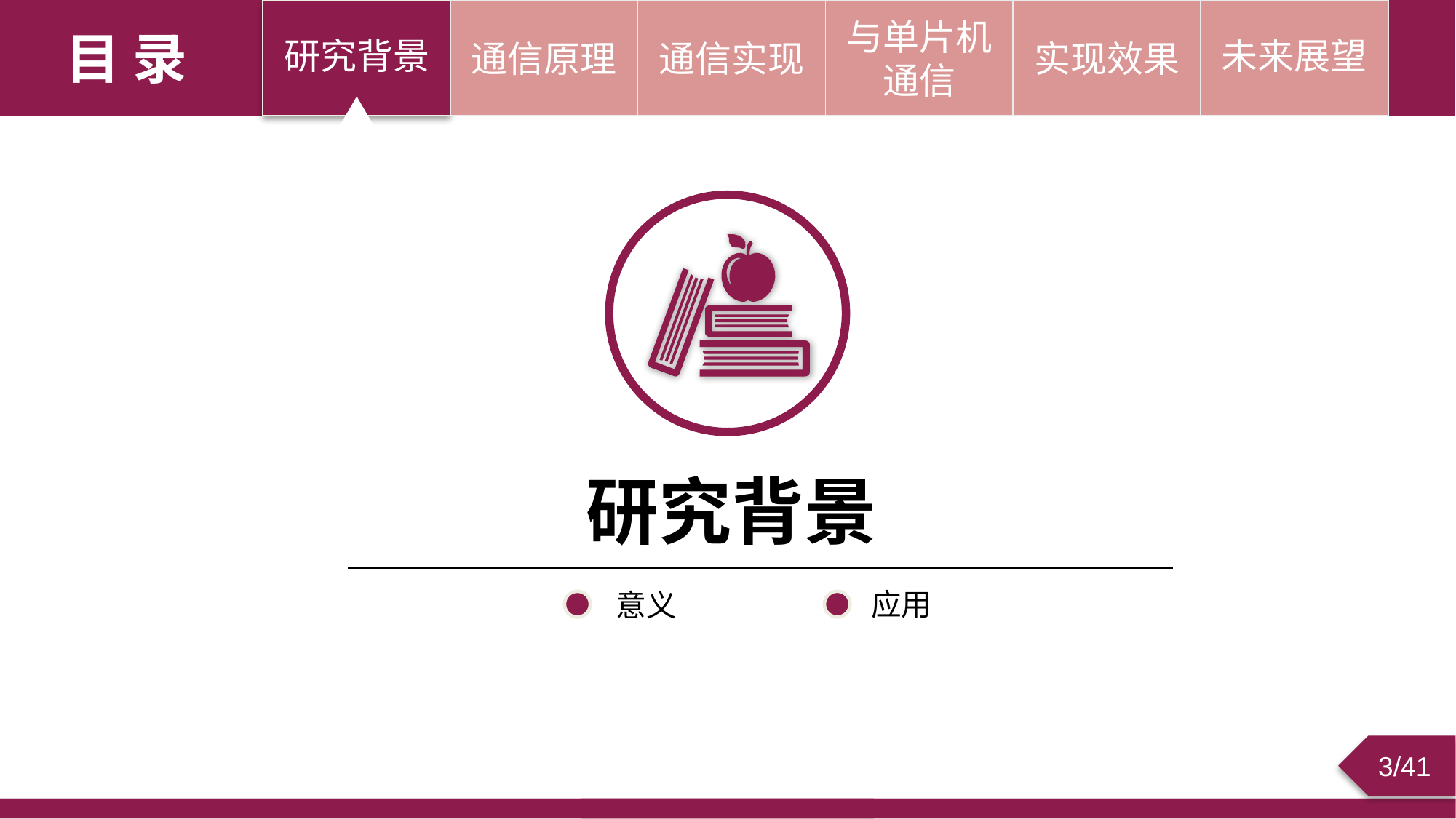

研究背景
通信原理
通信实现
与单片机通信
实现效果
未来展望

目 录

研究背景
应用

意义
3/41